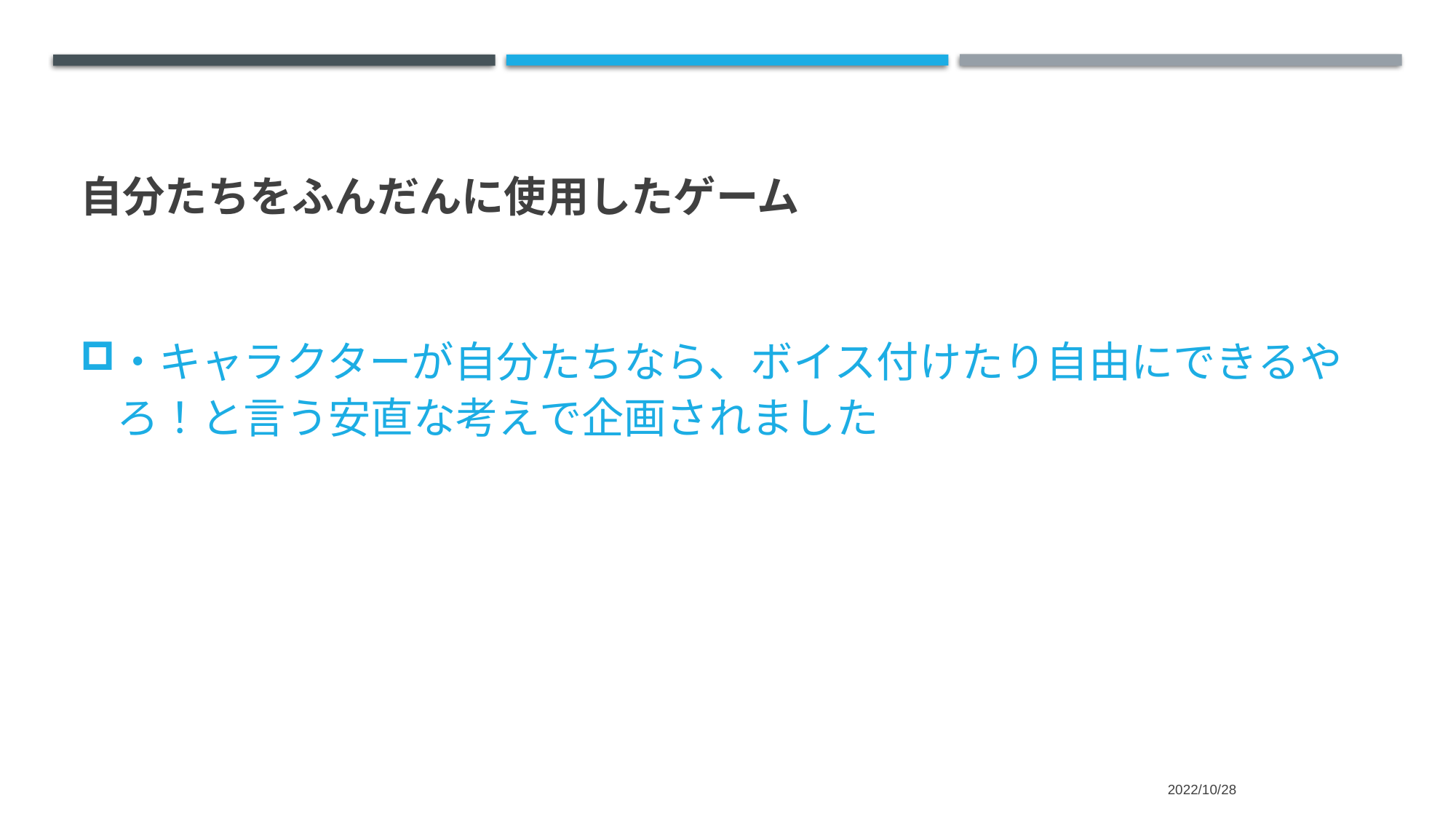

# 自分たちをふんだんに使用したゲーム
・キャラクターが自分たちなら、ボイス付けたり自由にできるやろ！と言う安直な考えで企画されました

2022/10/28